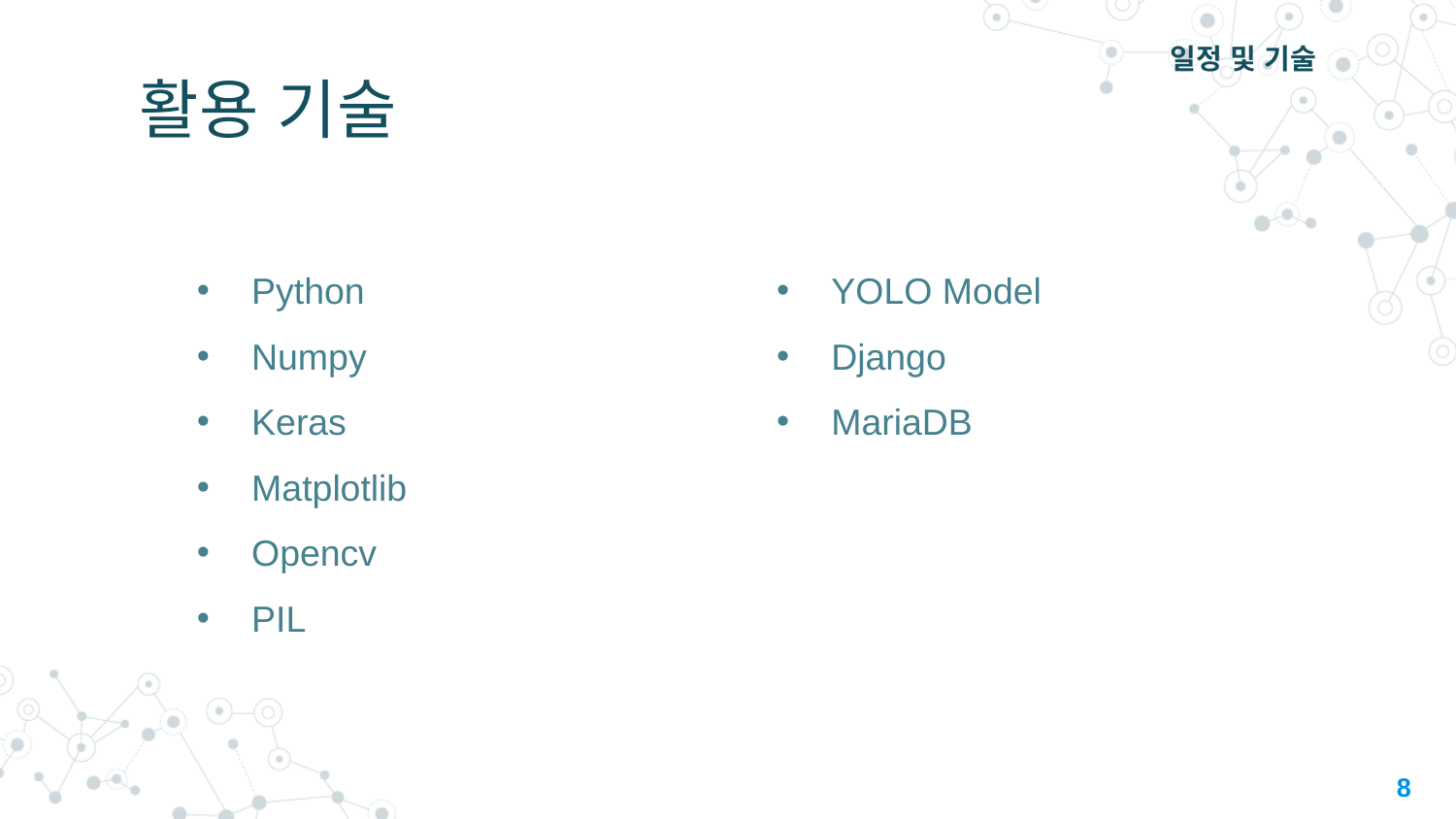

일정 및 기술
# 활용 기술
Python
Numpy
Keras
Matplotlib
Opencv
PIL

YOLO Model
Django
MariaDB

8